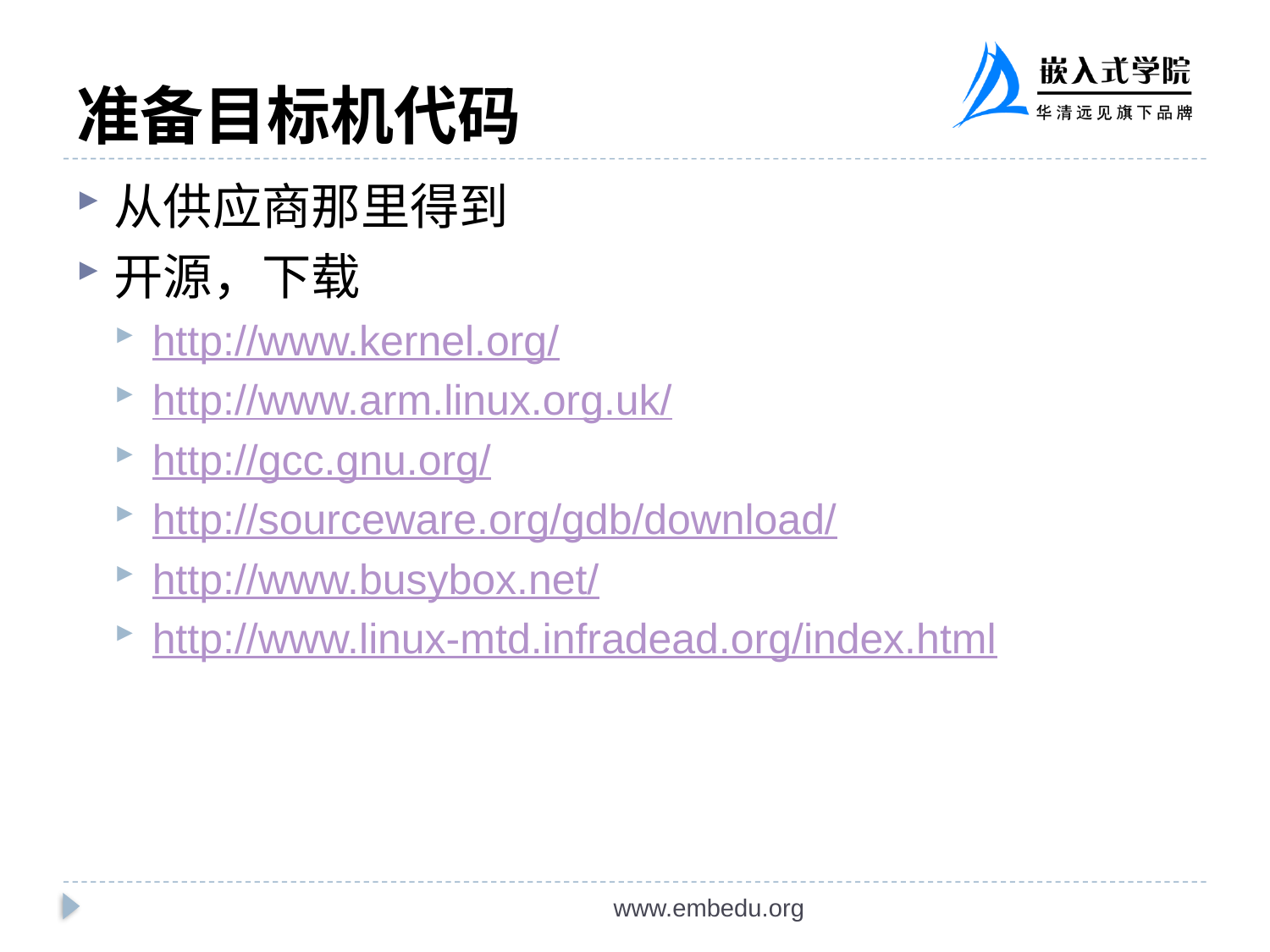

# 准备目标机代码
从供应商那里得到
开源，下载
http://www.kernel.org/
http://www.arm.linux.org.uk/
http://gcc.gnu.org/
http://sourceware.org/gdb/download/
http://www.busybox.net/
http://www.linux-mtd.infradead.org/index.html

www.embedu.org